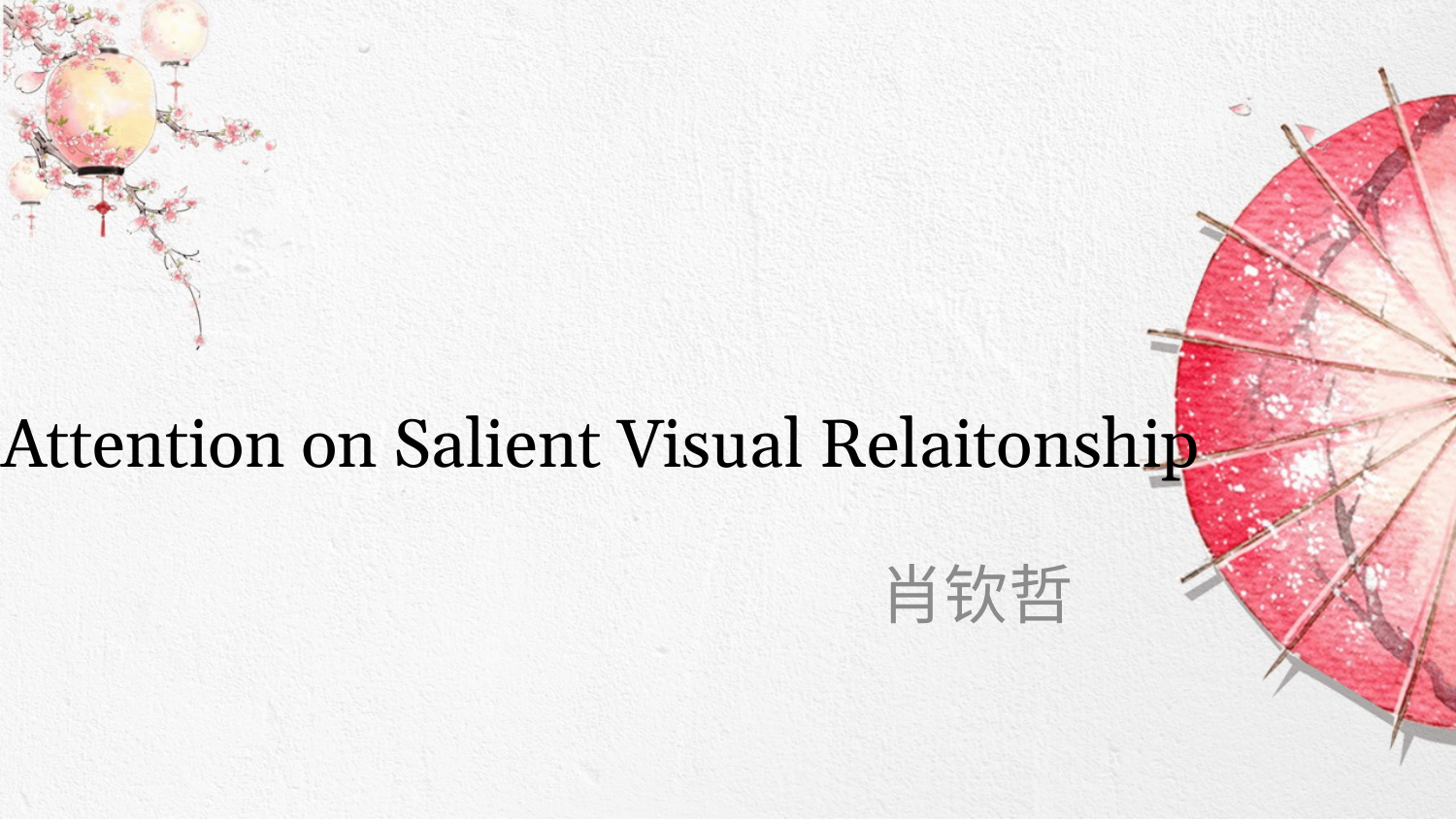

# Attention on Salient Visual Relaitonship
肖钦哲